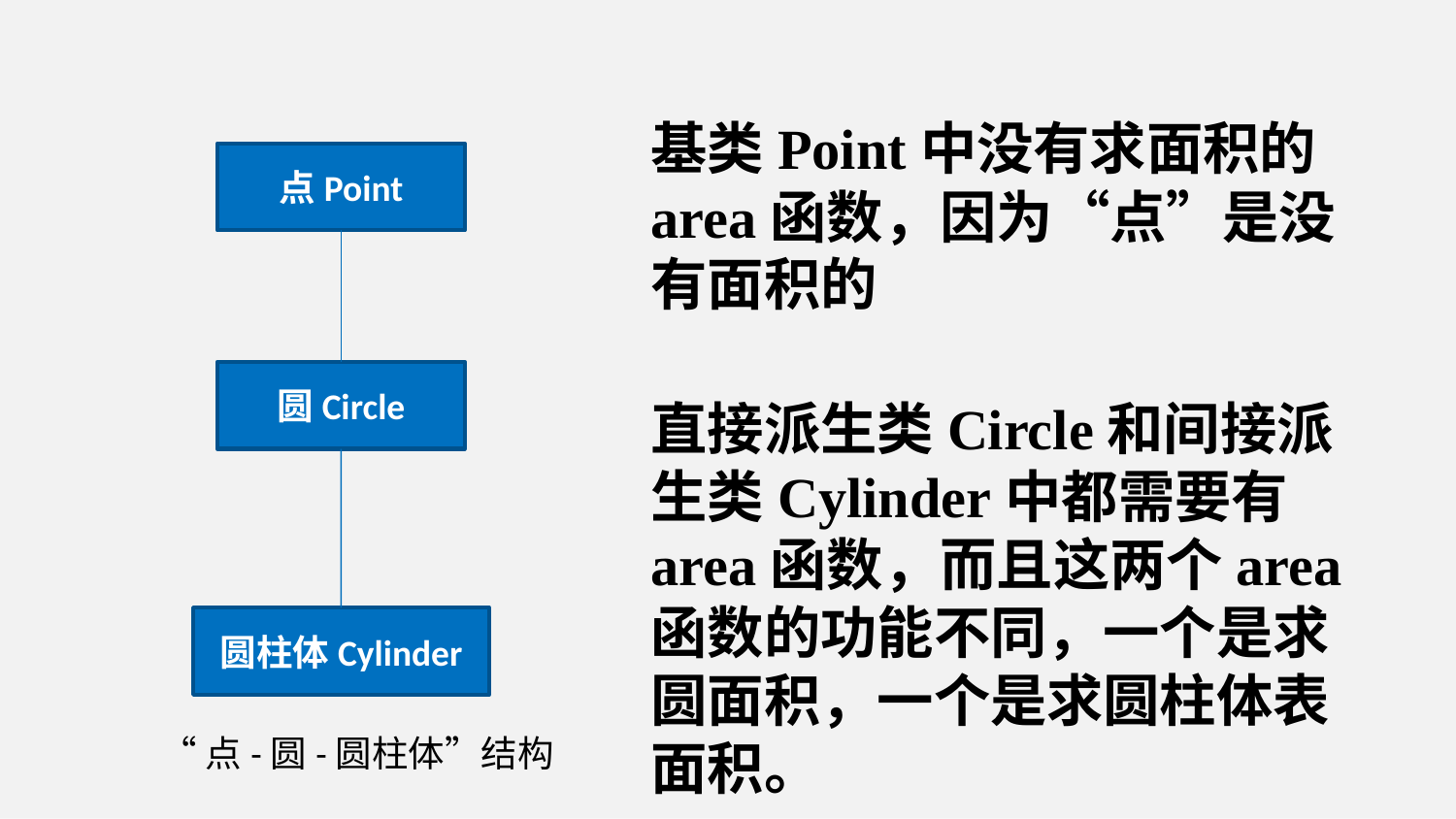

基类Point中没有求面积的area函数，因为“点”是没有面积的
点Point
圆Circle
直接派生类Circle和间接派生类Cylinder中都需要有area函数，而且这两个area函数的功能不同，一个是求圆面积，一个是求圆柱体表面积。
圆柱体Cylinder
“点-圆-圆柱体”结构